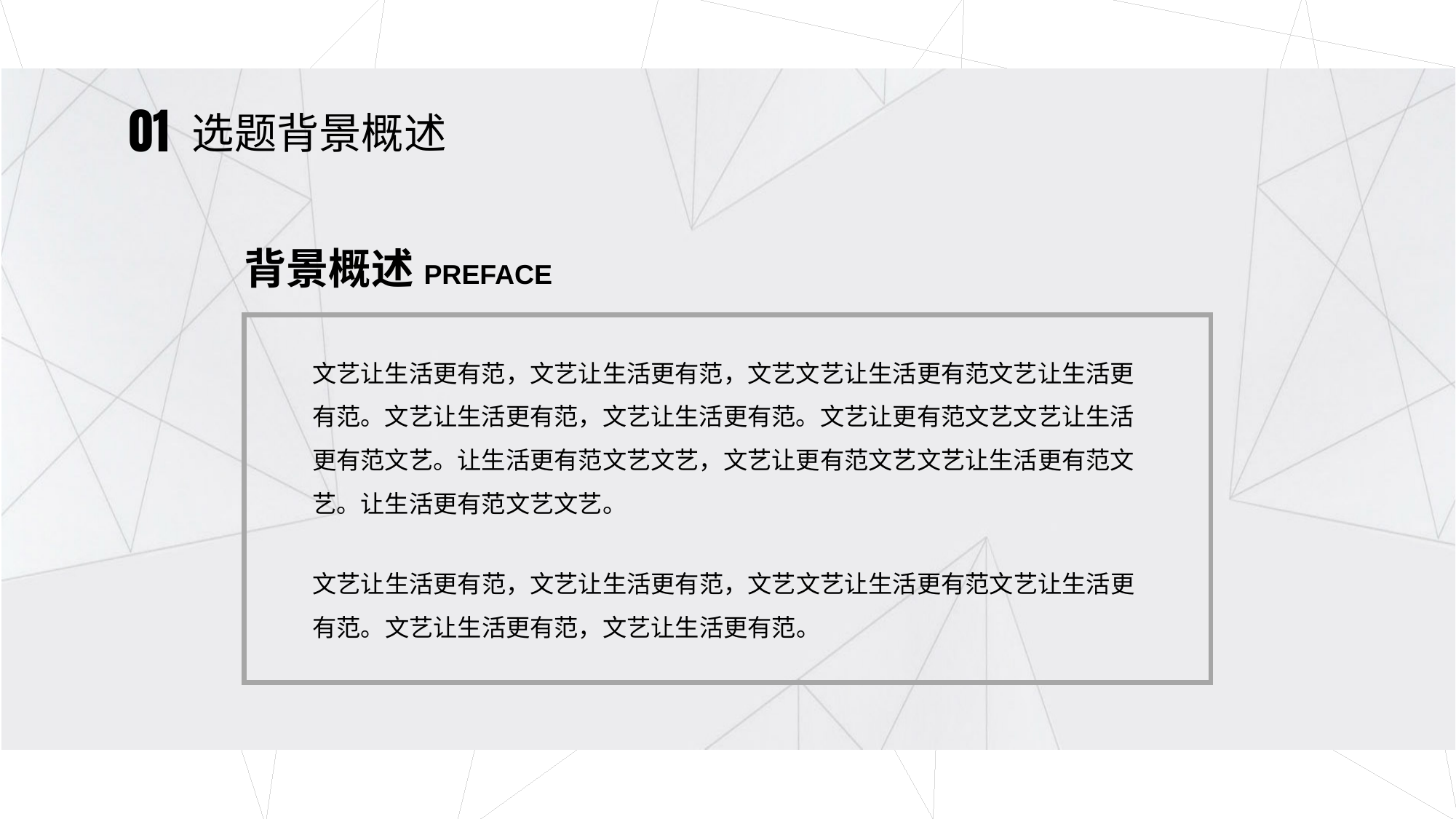

01
选题背景概述
背景概述PREFACE

文艺让生活更有范，文艺让生活更有范，文艺文艺让生活更有范文艺让生活更有范。文艺让生活更有范，文艺让生活更有范。文艺让更有范文艺文艺让生活更有范文艺。让生活更有范文艺文艺，文艺让更有范文艺文艺让生活更有范文艺。让生活更有范文艺文艺。
文艺让生活更有范，文艺让生活更有范，文艺文艺让生活更有范文艺让生活更有范。文艺让生活更有范，文艺让生活更有范。